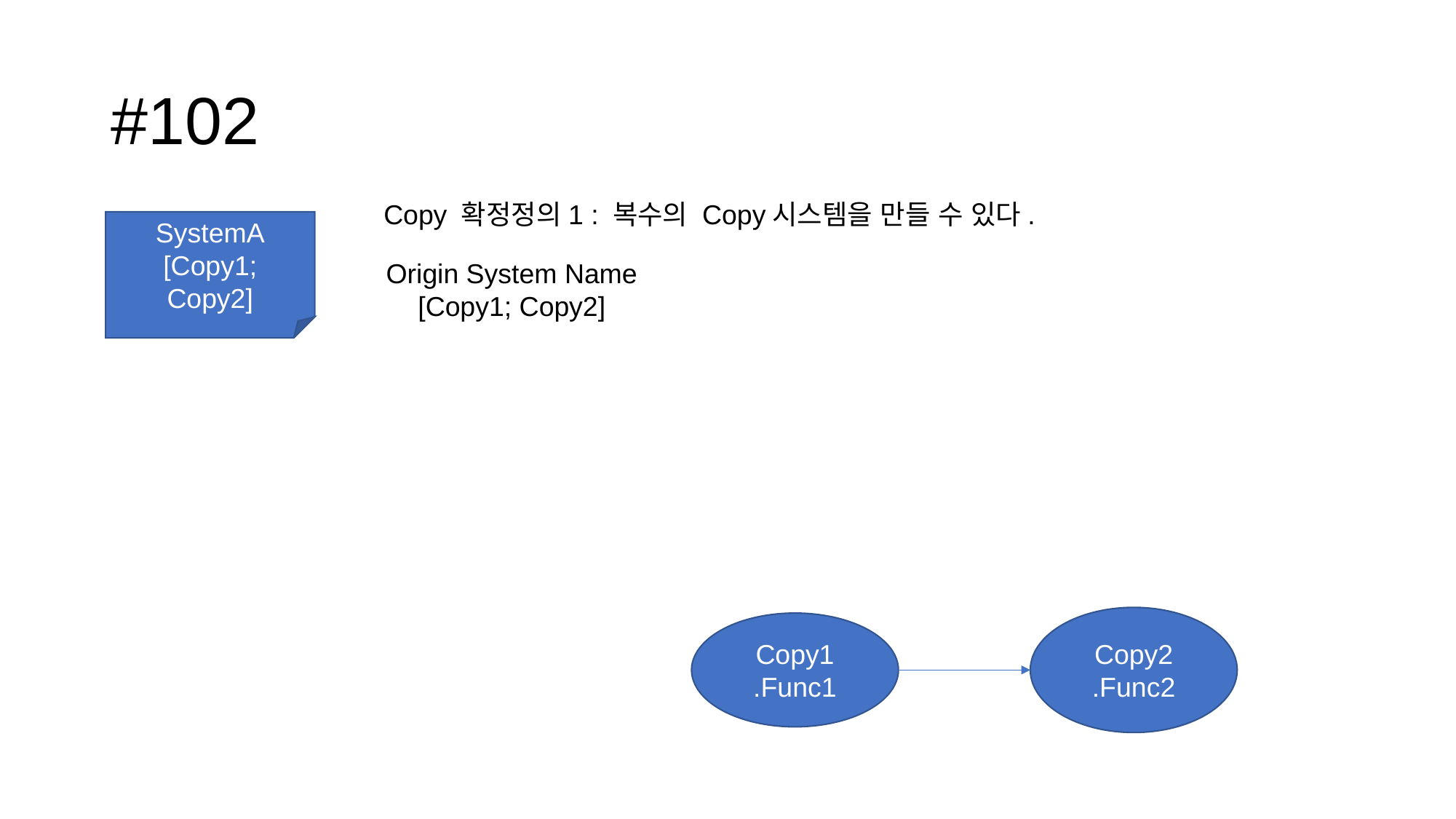

# #102
Copy 확정정의1 : 복수의 Copy시스템을 만들 수 있다.
SystemA
[Copy1; Copy2]
Origin System Name
[Copy1; Copy2]
Copy2
.Func2
Copy1
.Func1